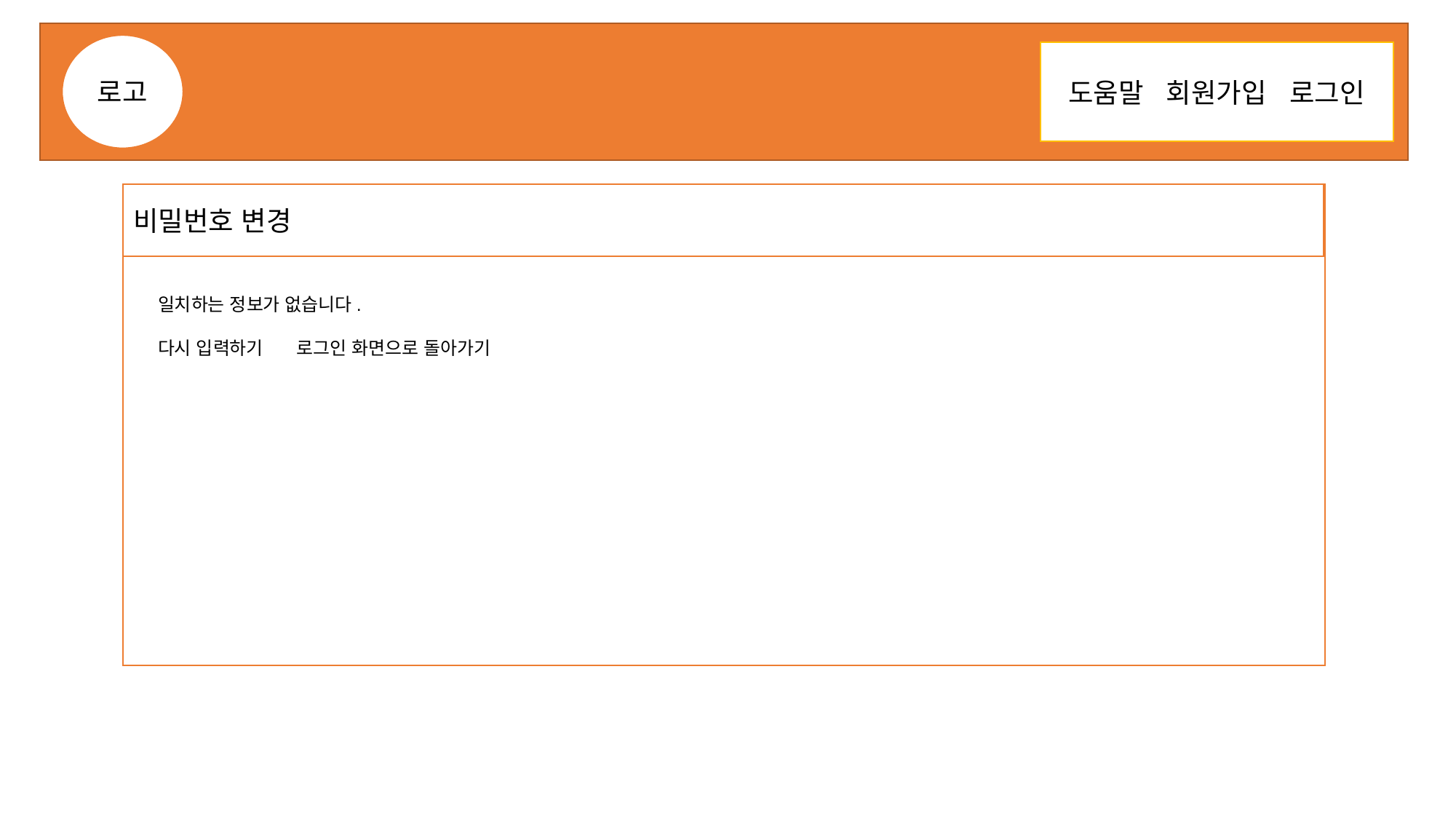

로고
도움말   회원가입   로그인
도움말
비밀번호 변경

일치하는 정보가 없습니다.
다시 입력하기
로그인 화면으로 돌아가기